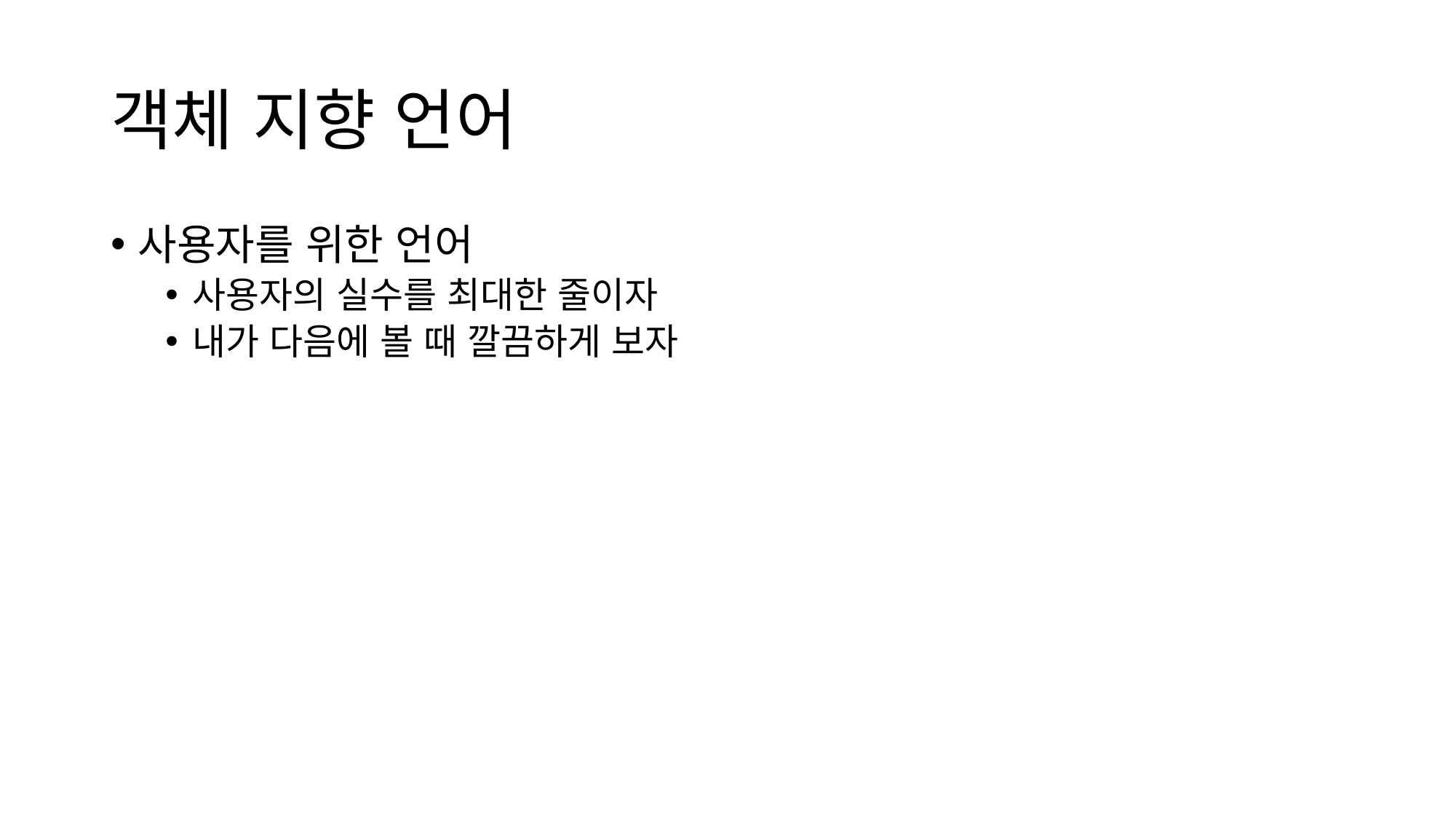

# 객체 지향 언어
사용자를 위한 언어
사용자의 실수를 최대한 줄이자
내가 다음에 볼 때 깔끔하게 보자